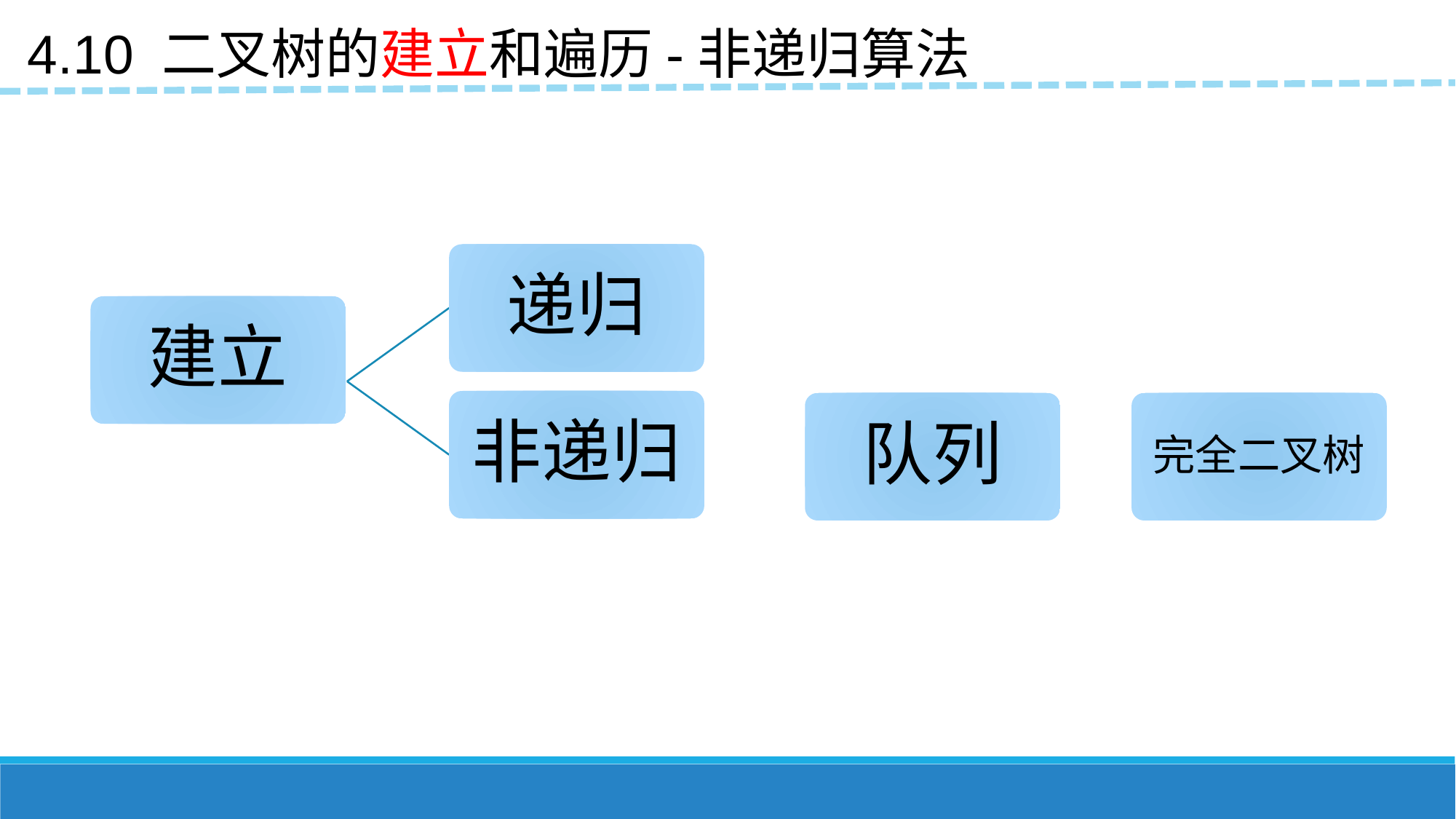

4.10 二叉树的建立和遍历-非递归算法
递归
建立

非递归
队列
完全二叉树